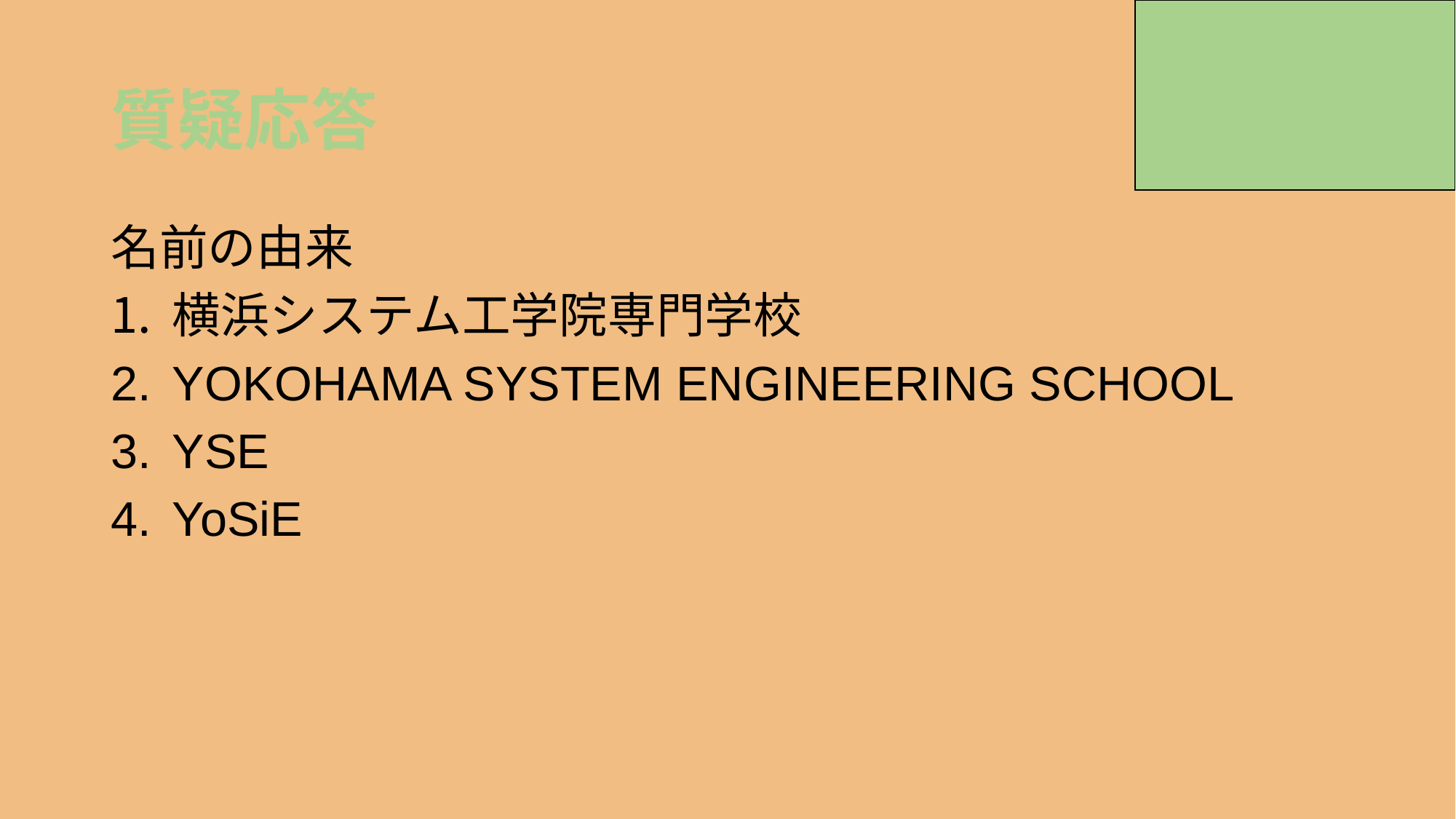

# 質疑応答
名前の由来
横浜システム工学院専門学校
YOKOHAMA SYSTEM ENGINEERING SCHOOL
YSE
YoSiE